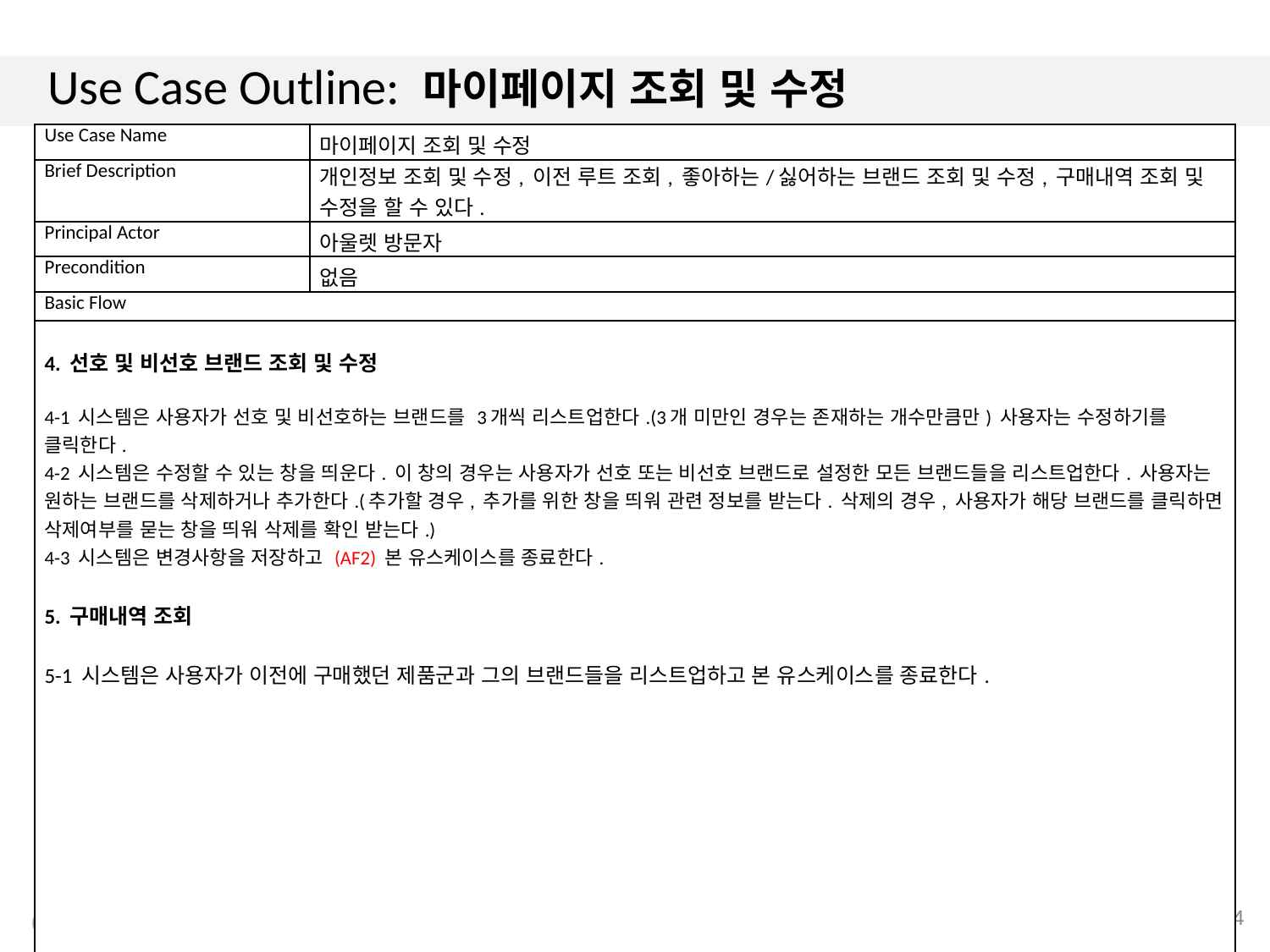

# Use Case Outline: 마이페이지 조회 및 수정
| Use Case Name | 마이페이지 조회 및 수정 |
| --- | --- |
| Brief Description | 개인정보 조회 및 수정, 이전 루트 조회, 좋아하는/싫어하는 브랜드 조회 및 수정, 구매내역 조회 및 수정을 할 수 있다. |
| Principal Actor | 아울렛 방문자 |
| Precondition | 없음 |
| Basic Flow |  |
| 4. 선호 및 비선호 브랜드 조회 및 수정 4-1 시스템은 사용자가 선호 및 비선호하는 브랜드를 3개씩 리스트업한다.(3개 미만인 경우는 존재하는 개수만큼만) 사용자는 수정하기를 클릭한다. 4-2 시스템은 수정할 수 있는 창을 띄운다. 이 창의 경우는 사용자가 선호 또는 비선호 브랜드로 설정한 모든 브랜드들을 리스트업한다. 사용자는 원하는 브랜드를 삭제하거나 추가한다.(추가할 경우, 추가를 위한 창을 띄워 관련 정보를 받는다. 삭제의 경우, 사용자가 해당 브랜드를 클릭하면 삭제여부를 묻는 창을 띄워 삭제를 확인 받는다.) 4-3 시스템은 변경사항을 저장하고 (AF2) 본 유스케이스를 종료한다. 5. 구매내역 조회 5-1 시스템은 사용자가 이전에 구매했던 제품군과 그의 브랜드들을 리스트업하고 본 유스케이스를 종료한다. |  |
34